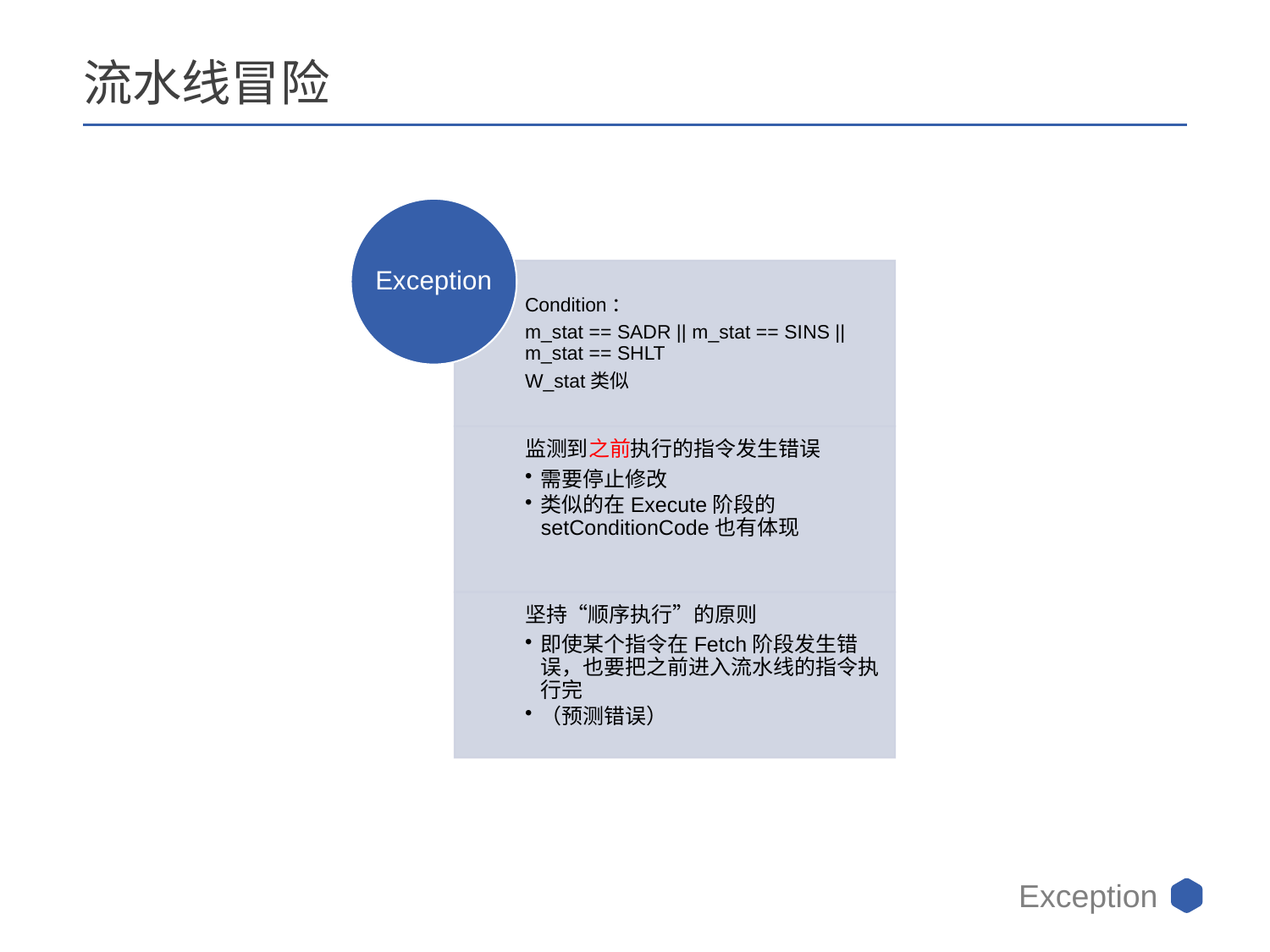

流水线冒险
Condition：
m_stat == SADR || m_stat == SINS || m_stat == SHLT
W_stat类似
监测到之前执行的指令发生错误
需要停止修改
类似的在Execute阶段的setConditionCode也有体现
坚持“顺序执行”的原则
即使某个指令在Fetch阶段发生错误，也要把之前进入流水线的指令执行完
（预测错误）
Exception
Exception